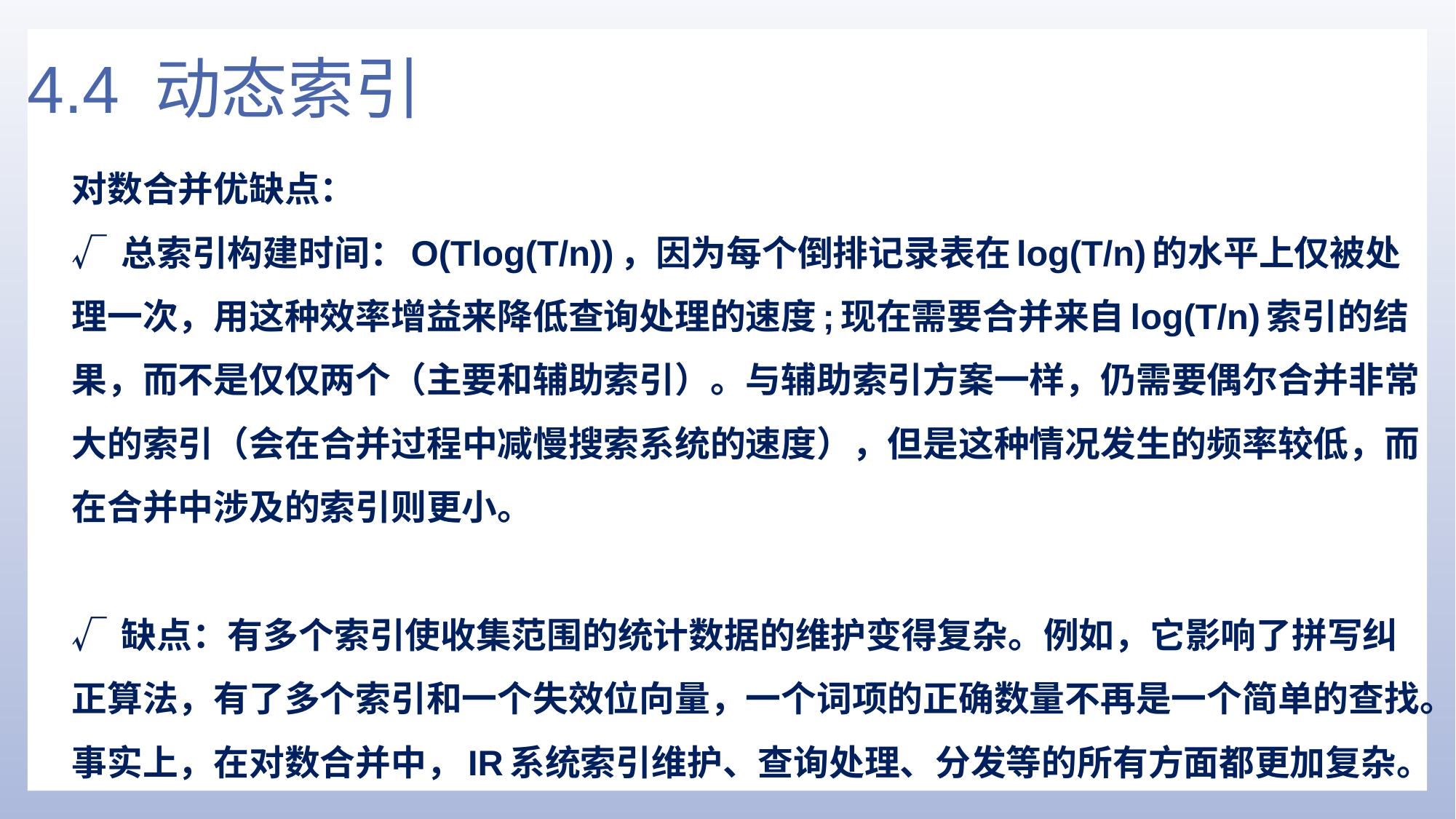

# 4.4 动态索引
对数合并优缺点：
√ 总索引构建时间：O(Tlog(T/n))，因为每个倒排记录表在log(T/n)的水平上仅被处理一次，用这种效率增益来降低查询处理的速度;现在需要合并来自log(T/n)索引的结果，而不是仅仅两个（主要和辅助索引）。与辅助索引方案一样，仍需要偶尔合并非常大的索引（会在合并过程中减慢搜索系统的速度），但是这种情况发生的频率较低，而在合并中涉及的索引则更小。

√ 缺点：有多个索引使收集范围的统计数据的维护变得复杂。例如，它影响了拼写纠正算法，有了多个索引和一个失效位向量，一个词项的正确数量不再是一个简单的查找。事实上，在对数合并中，IR系统索引维护、查询处理、分发等的所有方面都更加复杂。